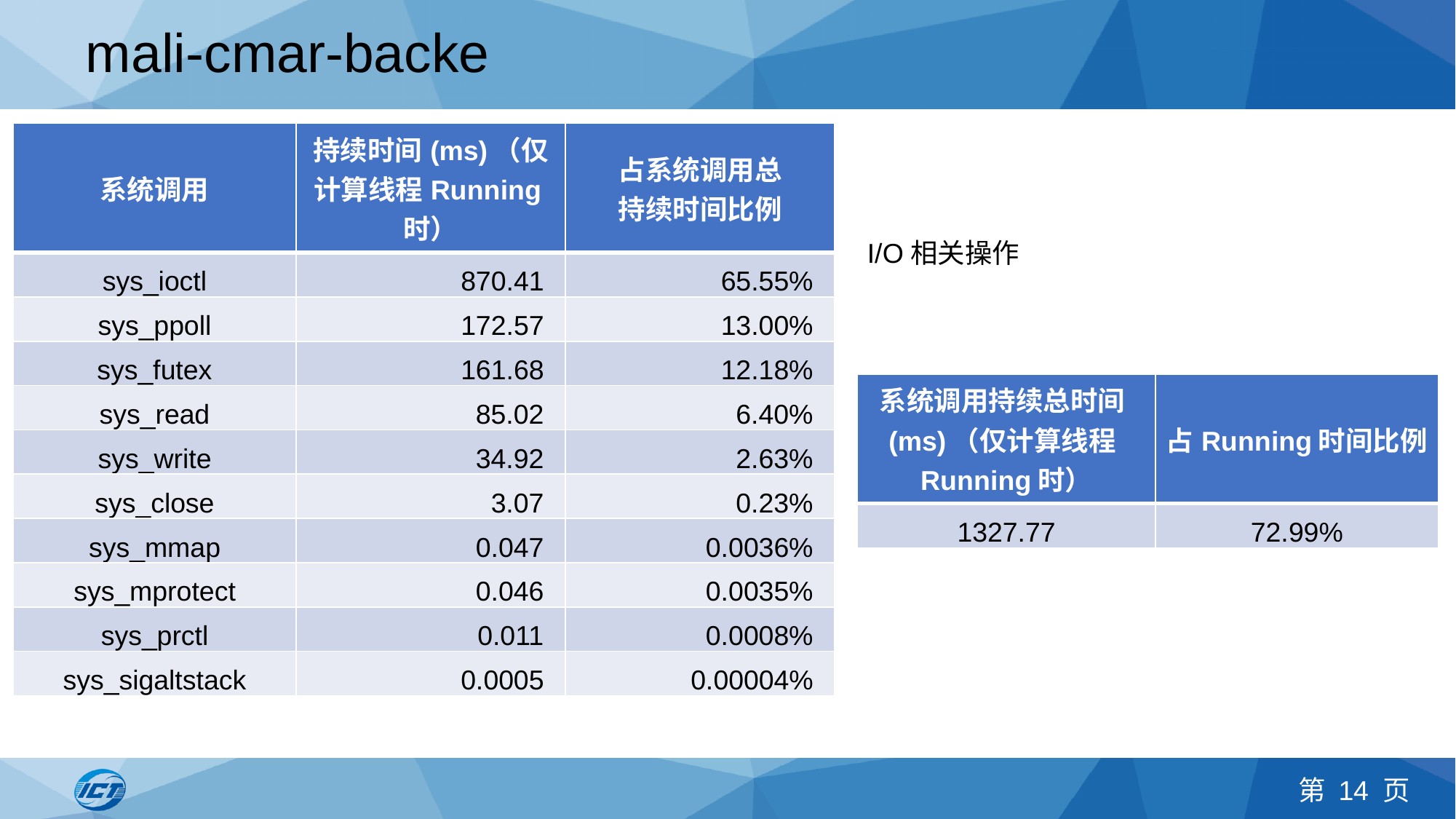

# mali-cmar-backe
| 系统调用 | 持续时间(ms)（仅计算线程Running时） | 占系统调用总 持续时间比例 |
| --- | --- | --- |
| sys\_ioctl | 870.41 | 65.55% |
| sys\_ppoll | 172.57 | 13.00% |
| sys\_futex | 161.68 | 12.18% |
| sys\_read | 85.02 | 6.40% |
| sys\_write | 34.92 | 2.63% |
| sys\_close | 3.07 | 0.23% |
| sys\_mmap | 0.047 | 0.0036% |
| sys\_mprotect | 0.046 | 0.0035% |
| sys\_prctl | 0.011 | 0.0008% |
| sys\_sigaltstack | 0.0005 | 0.00004% |
I/O相关操作
| 系统调用持续总时间(ms)（仅计算线程Running时） | 占Running时间比例 |
| --- | --- |
| 1327.77 | 72.99% |
第 14 页